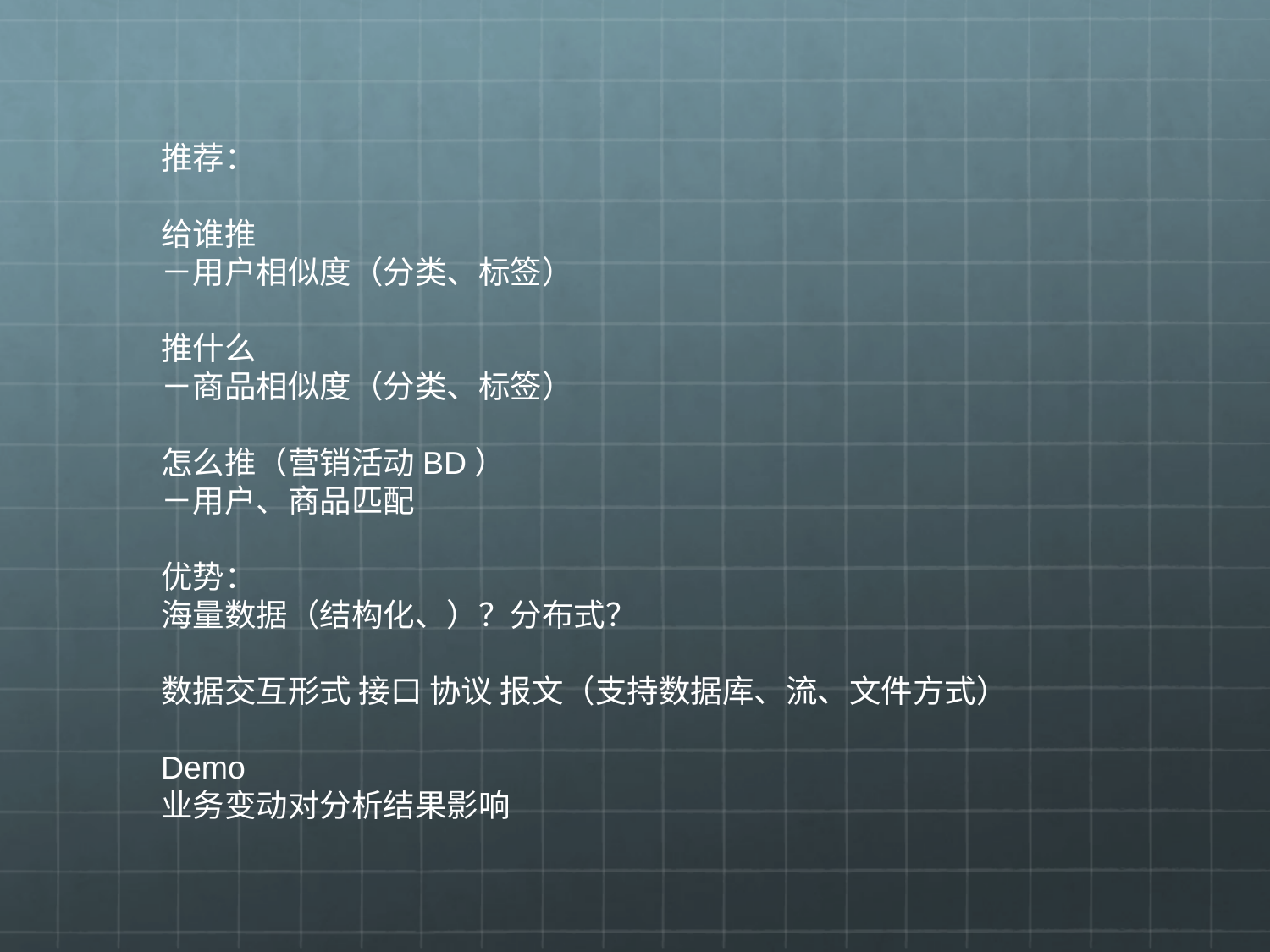

推荐：

给谁推
－用户相似度（分类、标签）

推什么
－商品相似度（分类、标签）

怎么推（营销活动BD）
－用户、商品匹配

优势：
海量数据（结构化、）？分布式？

数据交互形式 接口 协议 报文（支持数据库、流、文件方式）

Demo
业务变动对分析结果影响